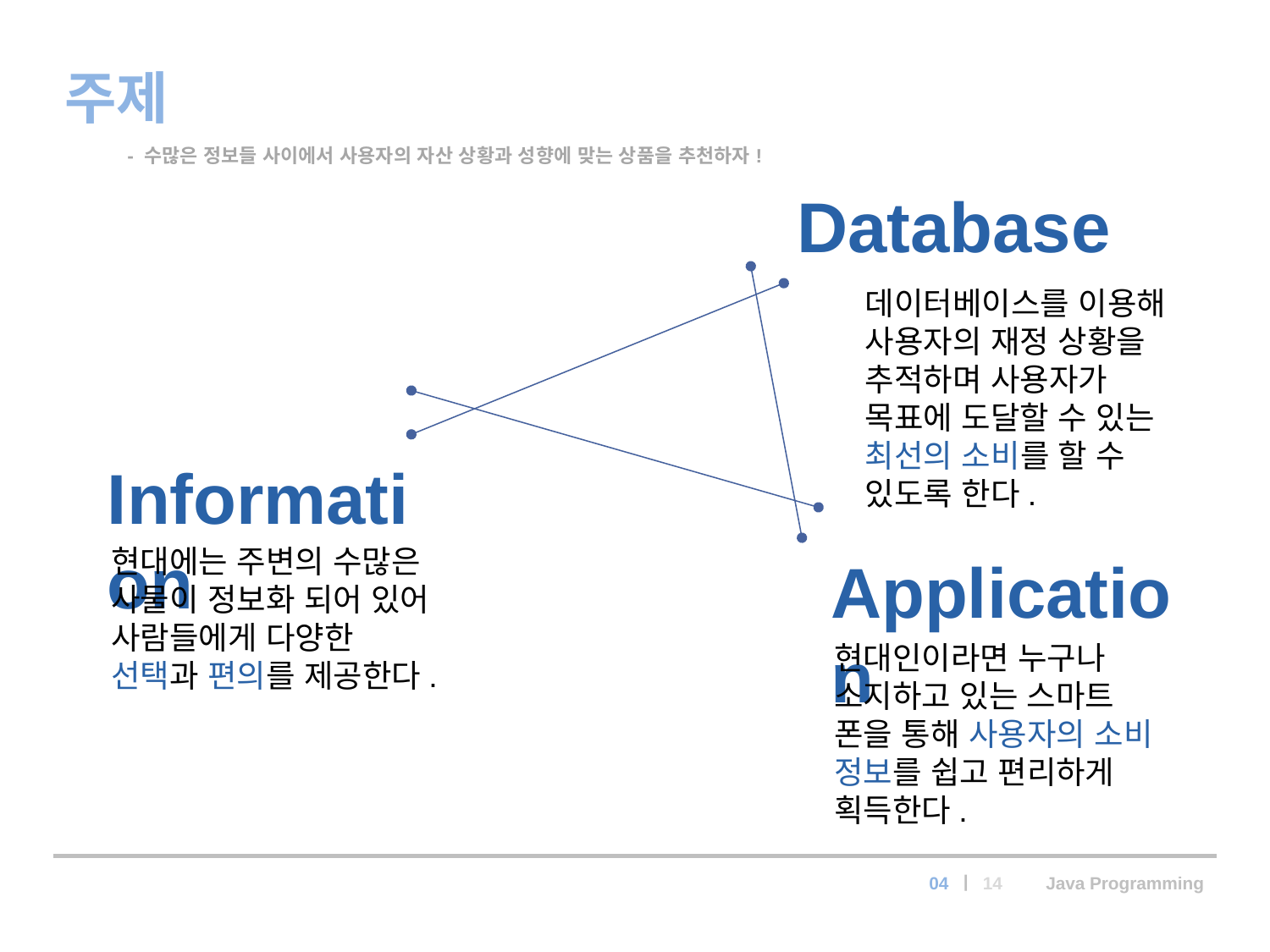

주제
- 수많은 정보들 사이에서 사용자의 자산 상황과 성향에 맞는 상품을 추천하자!
Database
데이터베이스를 이용해 사용자의 재정 상황을 추적하며 사용자가 목표에 도달할 수 있는 최선의 소비를 할 수 있도록 한다.
Information
현대에는 주변의 수많은 사물이 정보화 되어 있어
사람들에게 다양한 선택과 편의를 제공한다.
Application
현대인이라면 누구나 소지하고 있는 스마트 폰을 통해 사용자의 소비 정보를 쉽고 편리하게 획득한다.
04 ㅣ 14　　Java Programming